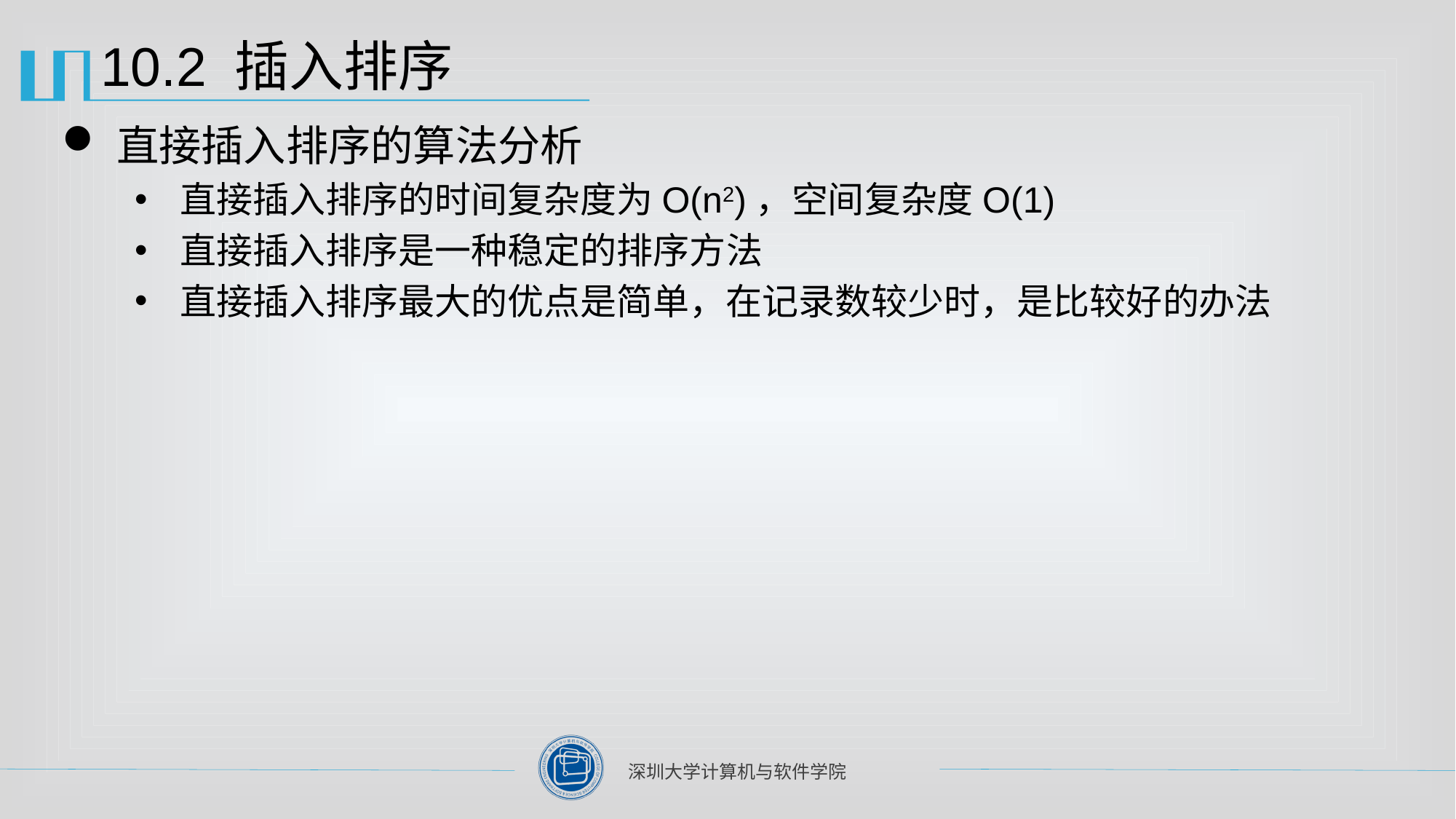

# 10.2 插入排序
直接插入排序的算法分析
直接插入排序的时间复杂度为O(n2)，空间复杂度O(1)
直接插入排序是一种稳定的排序方法
直接插入排序最大的优点是简单，在记录数较少时，是比较好的办法

17